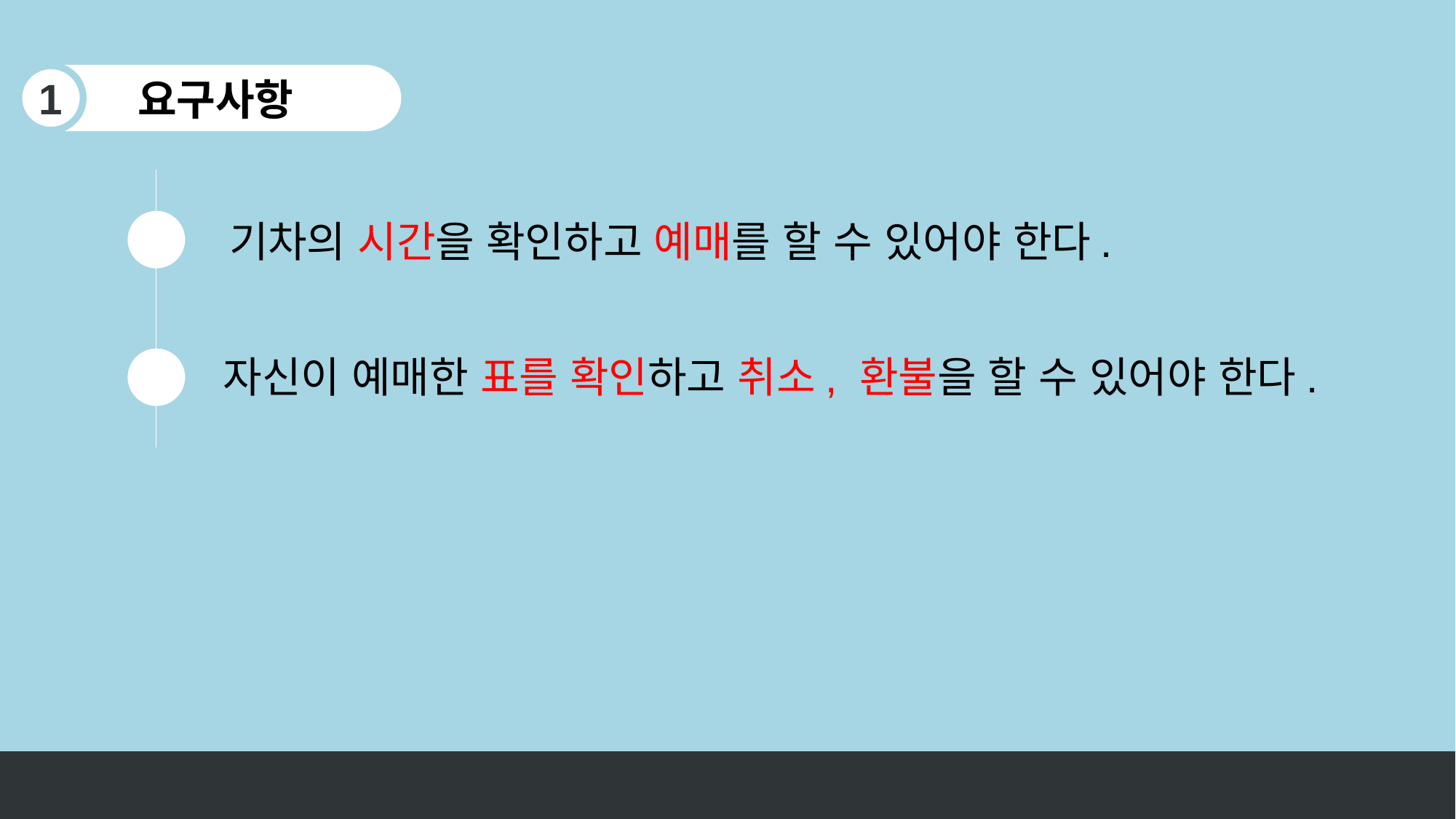

요구사항
1

기차의 시간을 확인하고 예매를 할 수 있어야 한다.

자신이 예매한 표를 확인하고 취소, 환불을 할 수 있어야 한다.

부가적으로 기차 여행에 도움이 되는 정보가 있어야 한다.

모든 기능들이 한 눈에 봤을 때 어떤 기능인지 알 수 있어야 한다.